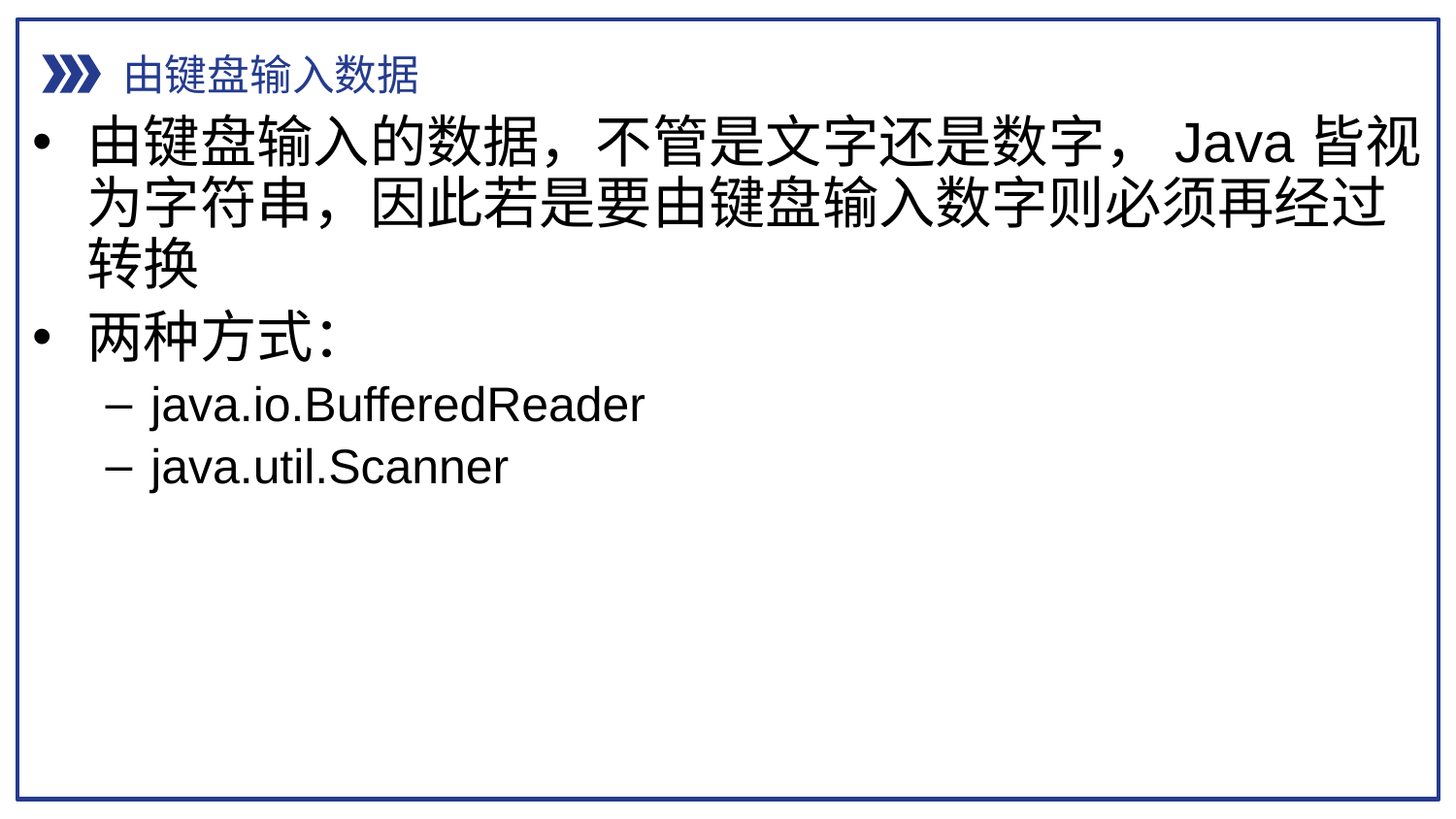

由键盘输入数据

由键盘输入的数据，不管是文字还是数字，Java皆视为字符串，因此若是要由键盘输入数字则必须再经过转换
两种方式：
java.io.BufferedReader
java.util.Scanner